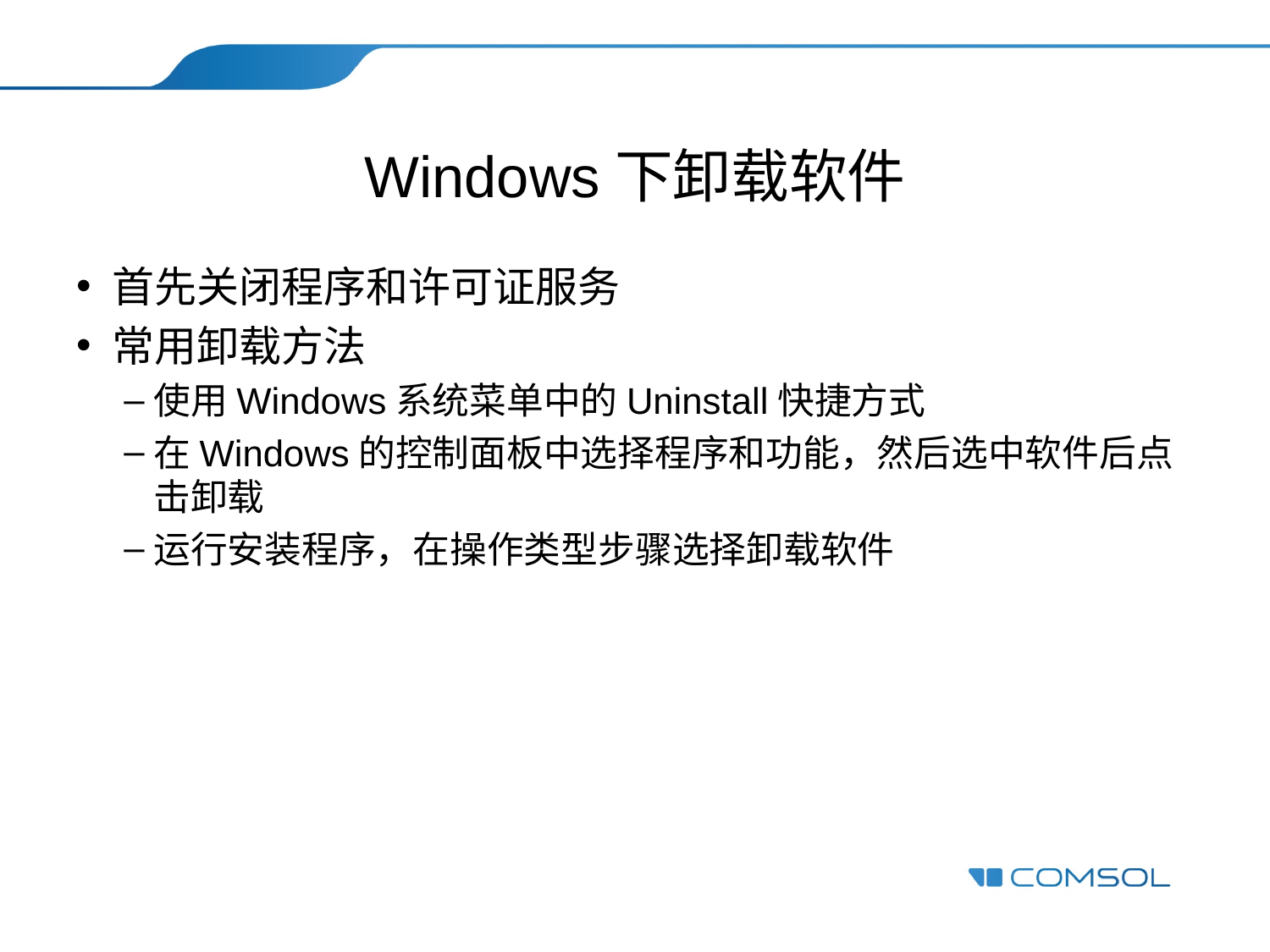

# Windows下卸载软件
首先关闭程序和许可证服务
常用卸载方法
使用Windows系统菜单中的Uninstall快捷方式
在Windows的控制面板中选择程序和功能，然后选中软件后点击卸载
运行安装程序，在操作类型步骤选择卸载软件